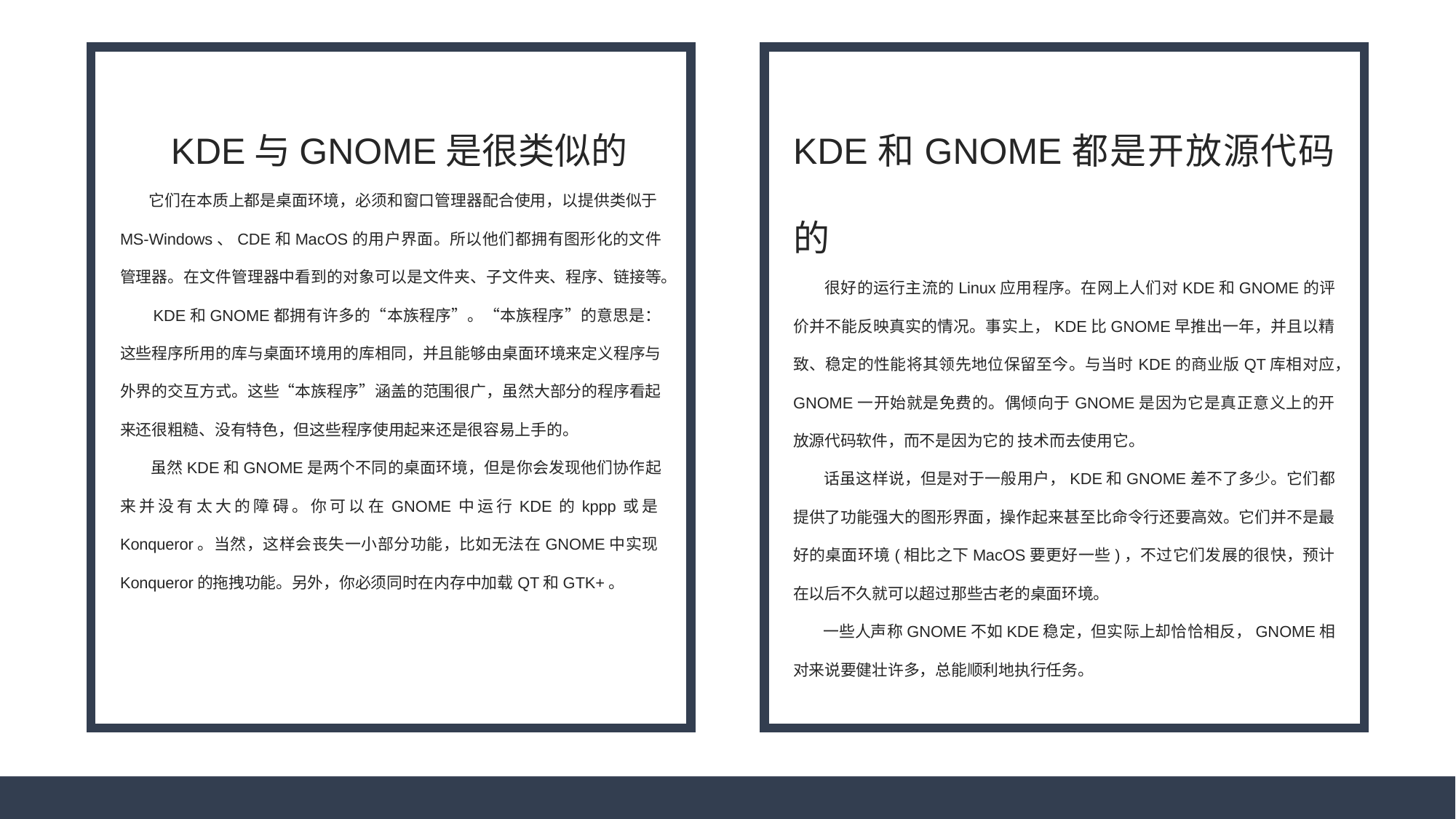

KDE与GNOME是很类似的
       它们在本质上都是桌面环境，必须和窗口管理器配合使用，以提供类似于MS-Windows、CDE和MacOS的用户界面。所以他们都拥有图形化的文件管理器。在文件管理器中看到的对象可以是文件夹、子文件夹、程序、链接等。
       KDE和GNOME都拥有许多的“本族程序”。“本族程序”的意思是：这些程序所用的库与桌面环境用的库相同，并且能够由桌面环境来定义程序与外界的交互方式。这些“本族程序”涵盖的范围很广，虽然大部分的程序看起来还很粗糙、没有特色，但这些程序使用起来还是很容易上手的。
       虽然KDE和GNOME是两个不同的桌面环境，但是你会发现他们协作起来并没有太大的障碍。你可以在GNOME中运行KDE的kppp或是Konqueror。当然，这样会丧失一小部分功能，比如无法在GNOME中实现Konqueror的拖拽功能。另外，你必须同时在内存中加载QT和GTK+。

KDE和GNOME都是开放源代码的
       很好的运行主流的Linux应用程序。在网上人们对KDE和GNOME的评价并不能反映真实的情况。事实上，KDE比GNOME早推出一年，并且以精致、稳定的性能将其领先地位保留至今。与当时KDE的商业版QT库相对应，GNOME一开始就是免费的。偶倾向于GNOME是因为它是真正意义上的开放源代码软件，而不是因为它的 技术而去使用它。
       话虽这样说，但是对于一般用户，KDE和GNOME差不了多少。它们都提供了功能强大的图形界面，操作起来甚至比命令行还要高效。它们并不是最好的桌面环境(相比之下MacOS要更好一些)，不过它们发展的很快，预计在以后不久就可以超过那些古老的桌面环境。
       一些人声称GNOME不如KDE稳定，但实际上却恰恰相反，GNOME相对来说要健壮许多，总能顺利地执行任务。